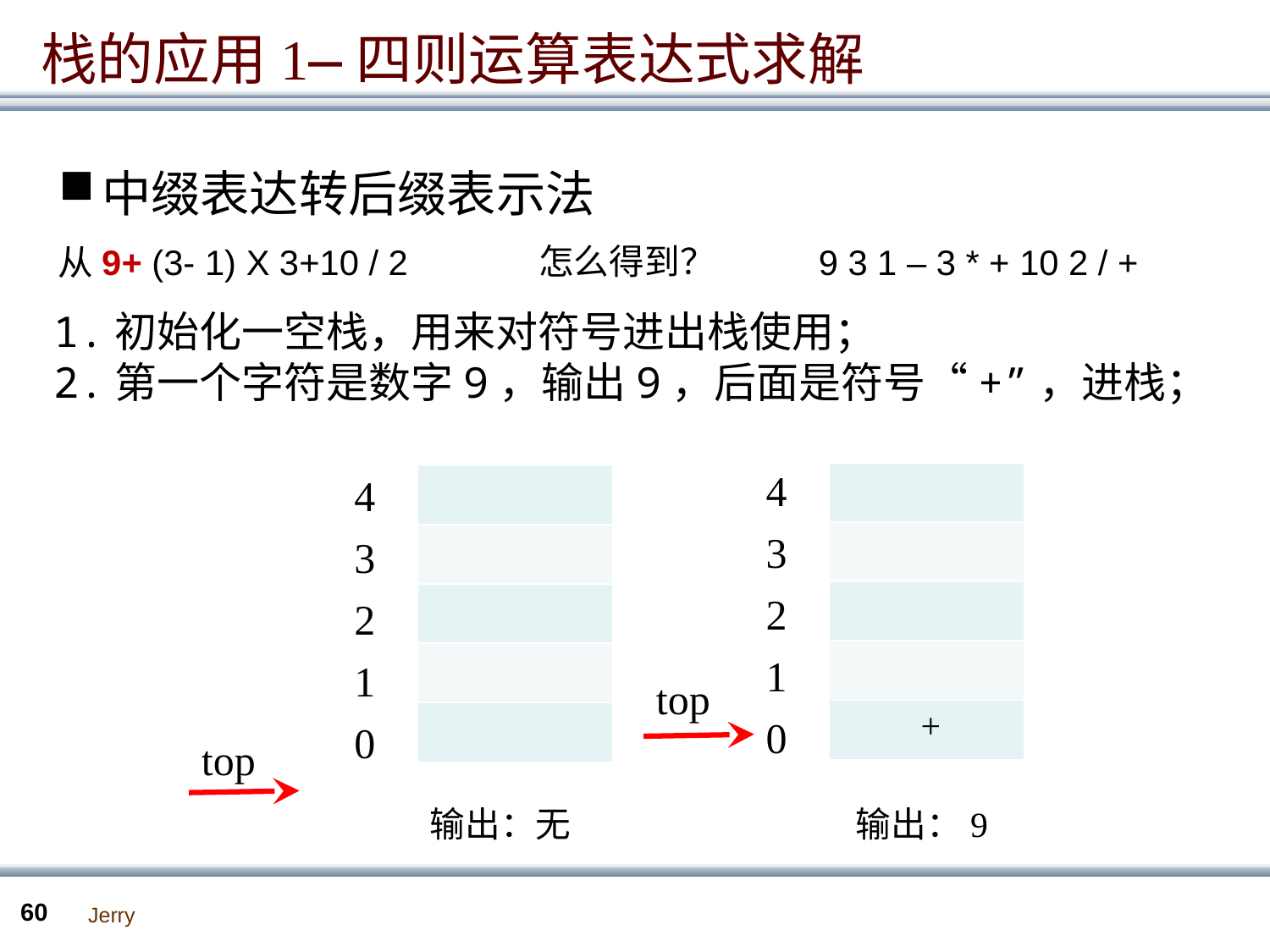

栈的应用1—四则运算表达式求解
中缀表达转后缀表示法
怎么得到？
从9+ (3- 1) X 3+10 / 2
9 3 1 – 3 * + 10 2 / +
1.初始化一空栈，用来对符号进出栈使用；
2.第一个字符是数字9，输出9，后面是符号“+”，进栈；
4
|  |
| --- |
|  |
|  |
|  |
| + |
4
|  |
| --- |
|  |
|  |
|  |
|  |
3
3
2
2
1
1
top
0
0
top
输出：无
输出：9